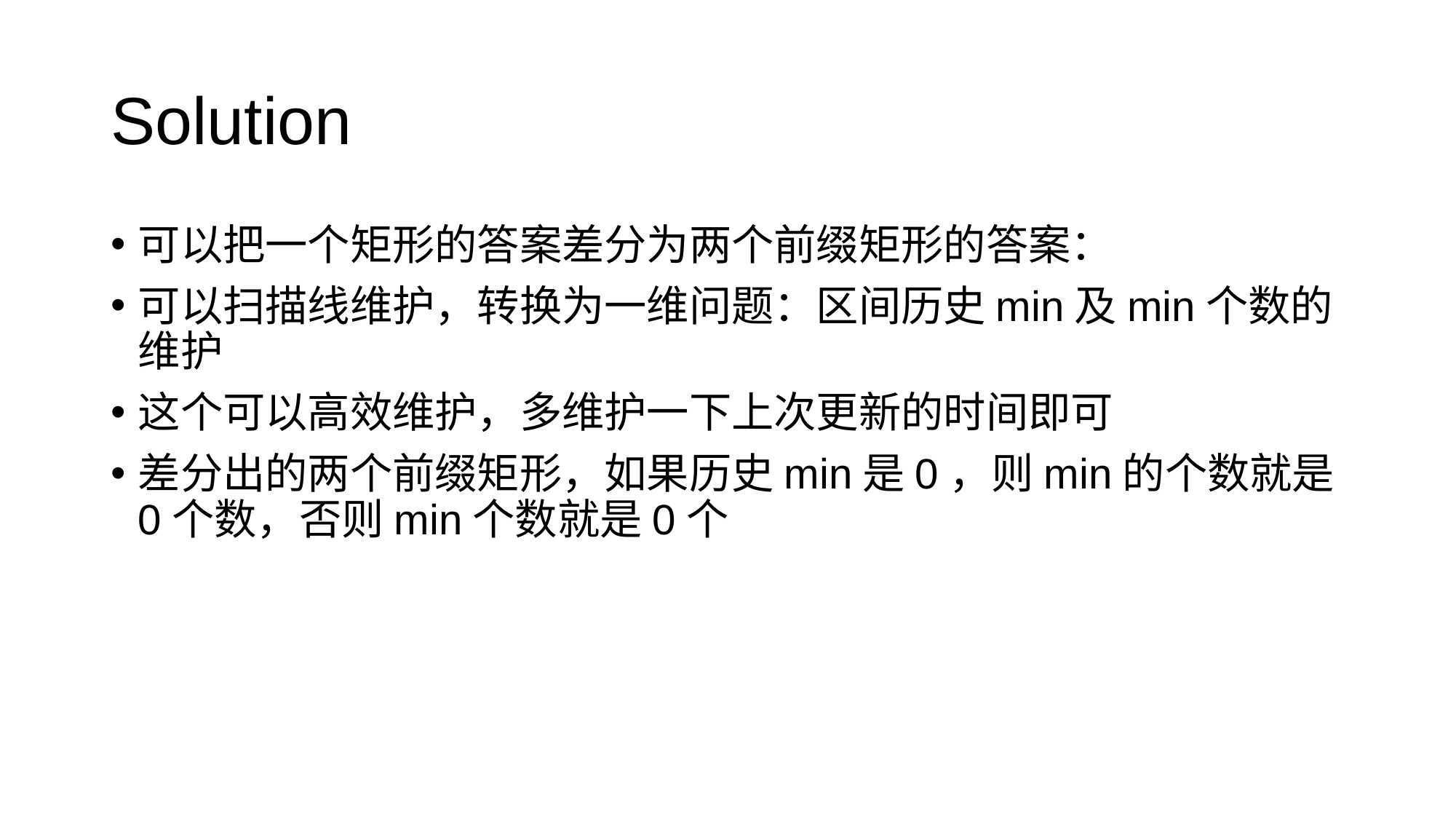

# Solution
可以把一个矩形的答案差分为两个前缀矩形的答案：
可以扫描线维护，转换为一维问题：区间历史min及min个数的维护
这个可以高效维护，多维护一下上次更新的时间即可
差分出的两个前缀矩形，如果历史min是0，则min的个数就是0个数，否则min个数就是0个